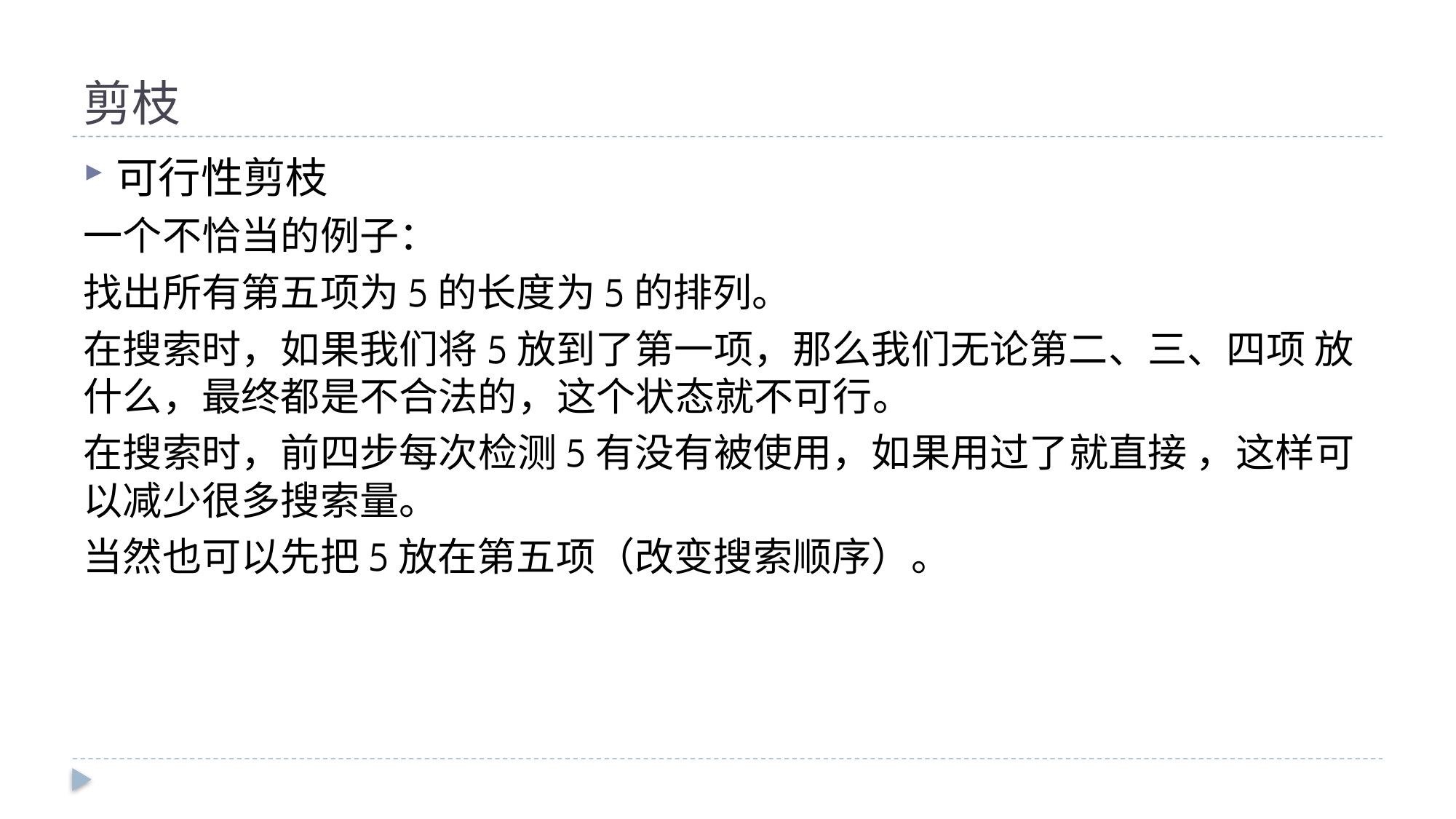

# 剪枝
可行性剪枝
一个不恰当的例子：
找出所有第五项为5的长度为5的排列。
在搜索时，如果我们将5放到了第一项，那么我们无论第二、三、四项 放什么，最终都是不合法的，这个状态就不可行。
在搜索时，前四步每次检测5有没有被使用，如果用过了就直接 ，这样可以减少很多搜索量。
当然也可以先把5放在第五项（改变搜索顺序）。